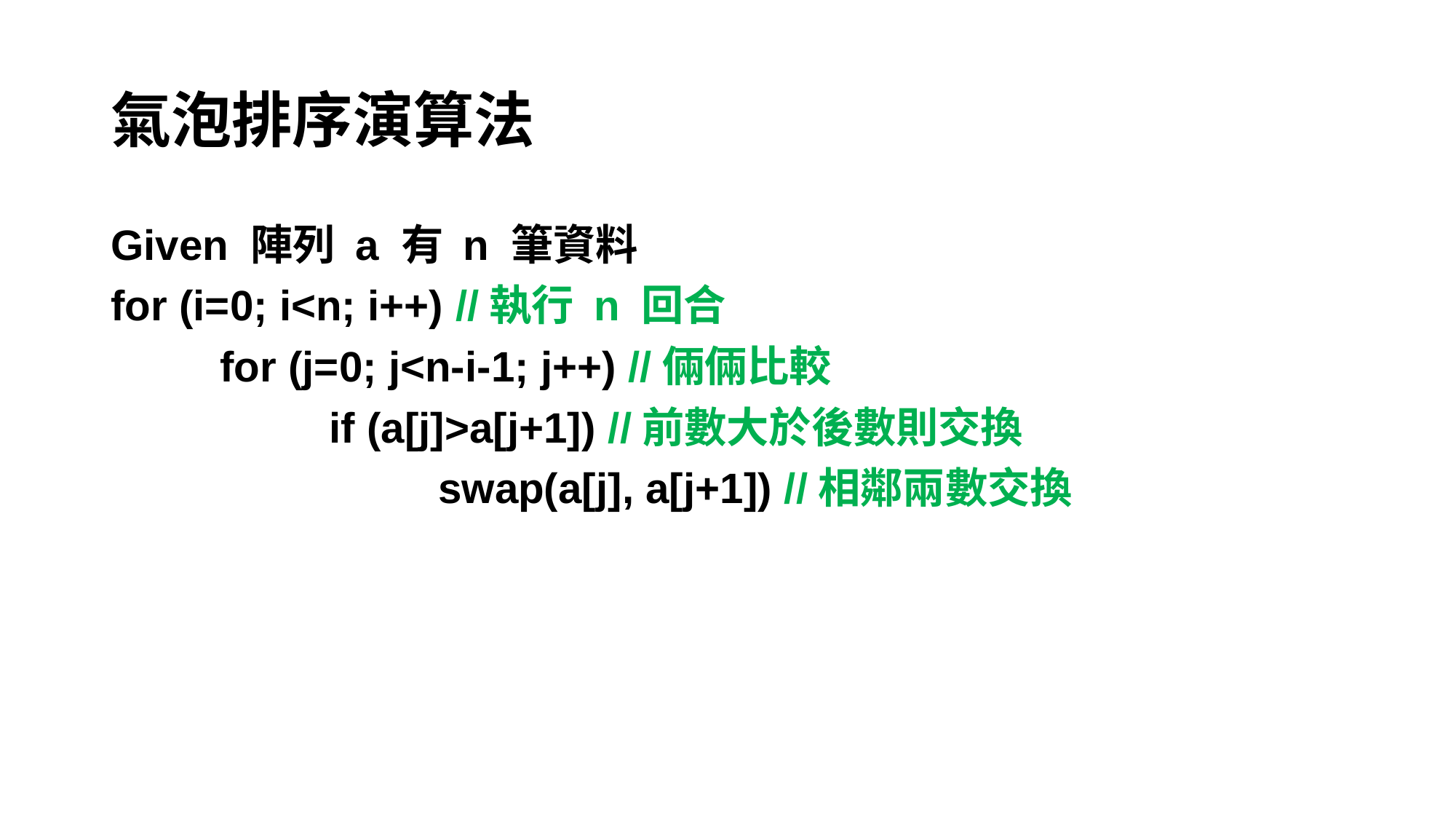

# 氣泡排序演算法
Given 陣列 a 有 n 筆資料
for (i=0; i<n; i++) //執行 n 回合
	for (j=0; j<n-i-1; j++) //倆倆比較
		if (a[j]>a[j+1]) //前數大於後數則交換
			swap(a[j], a[j+1]) //相鄰兩數交換